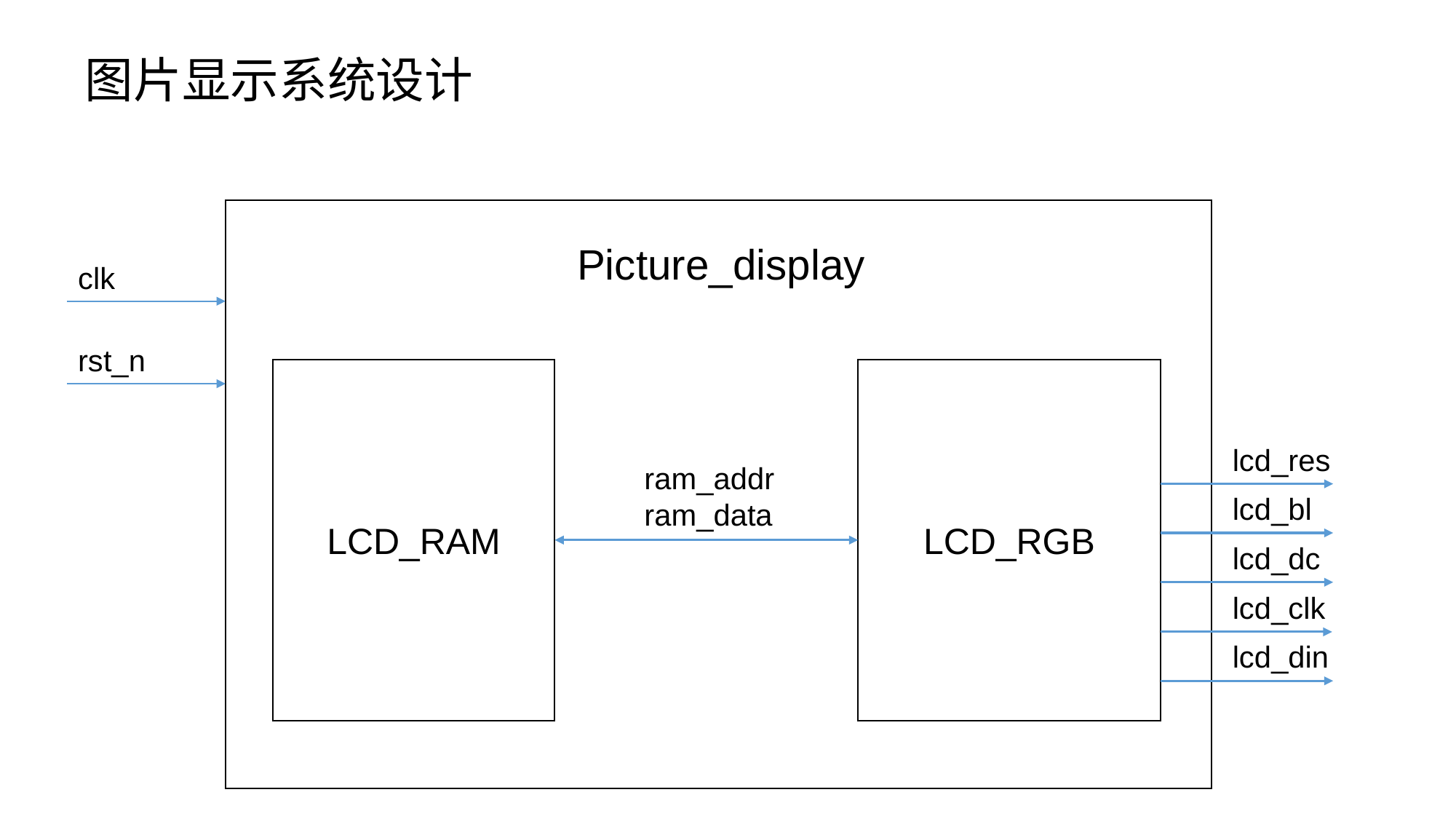

图片显示系统设计

Picture_display
clk
rst_n
LCD_RAM
LCD_RGB
lcd_res
ram_addr
ram_data
lcd_bl
lcd_dc
lcd_clk
lcd_din